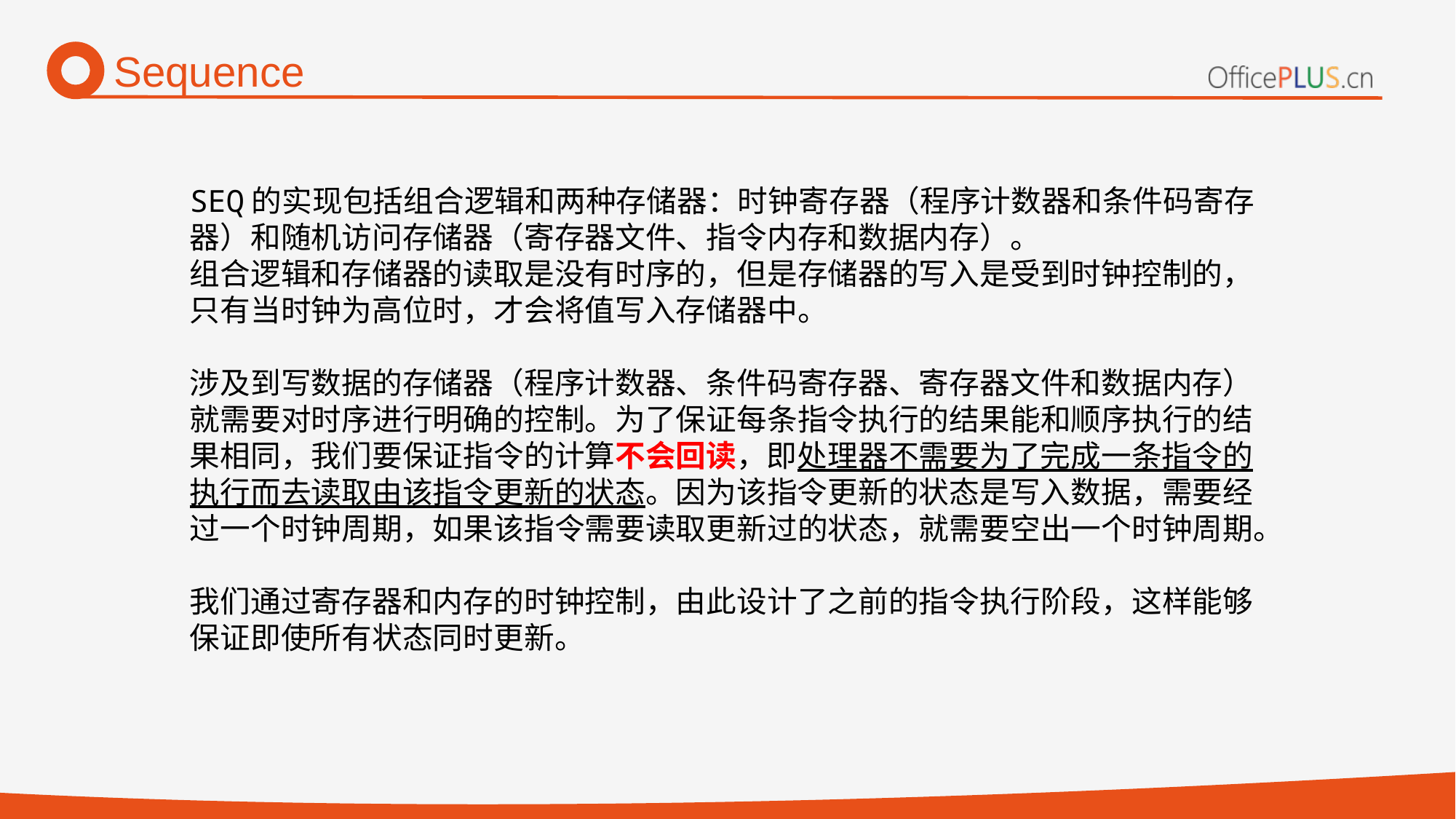

# Sequence
SEQ的实现包括组合逻辑和两种存储器：时钟寄存器（程序计数器和条件码寄存器）和随机访问存储器（寄存器文件、指令内存和数据内存）。
组合逻辑和存储器的读取是没有时序的，但是存储器的写入是受到时钟控制的，只有当时钟为高位时，才会将值写入存储器中。

涉及到写数据的存储器（程序计数器、条件码寄存器、寄存器文件和数据内存）就需要对时序进行明确的控制。为了保证每条指令执行的结果能和顺序执行的结果相同，我们要保证指令的计算不会回读，即处理器不需要为了完成一条指令的执行而去读取由该指令更新的状态。因为该指令更新的状态是写入数据，需要经过一个时钟周期，如果该指令需要读取更新过的状态，就需要空出一个时钟周期。

我们通过寄存器和内存的时钟控制，由此设计了之前的指令执行阶段，这样能够保证即使所有状态同时更新。